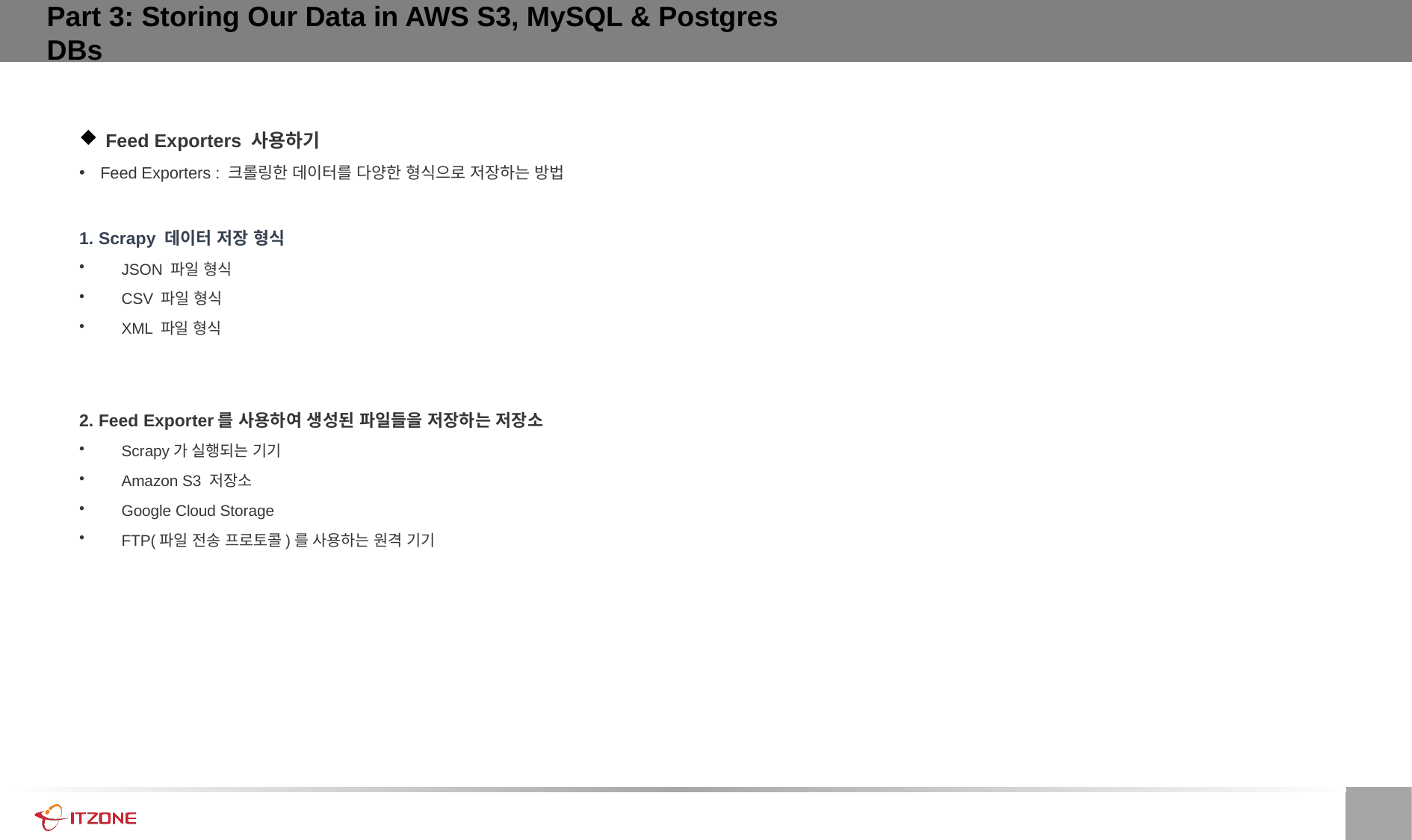

Part 3: Storing Our Data in AWS S3, MySQL & Postgres DBs
 Feed Exporters 사용하기
Feed Exporters : 크롤링한 데이터를 다양한 형식으로 저장하는 방법

1. Scrapy 데이터 저장 형식
JSON 파일 형식
CSV 파일 형식
XML 파일 형식

2. Feed Exporter를 사용하여 생성된 파일들을 저장하는 저장소
Scrapy가 실행되는 기기
Amazon S3 저장소
Google Cloud Storage
FTP(파일 전송 프로토콜)를 사용하는 원격 기기